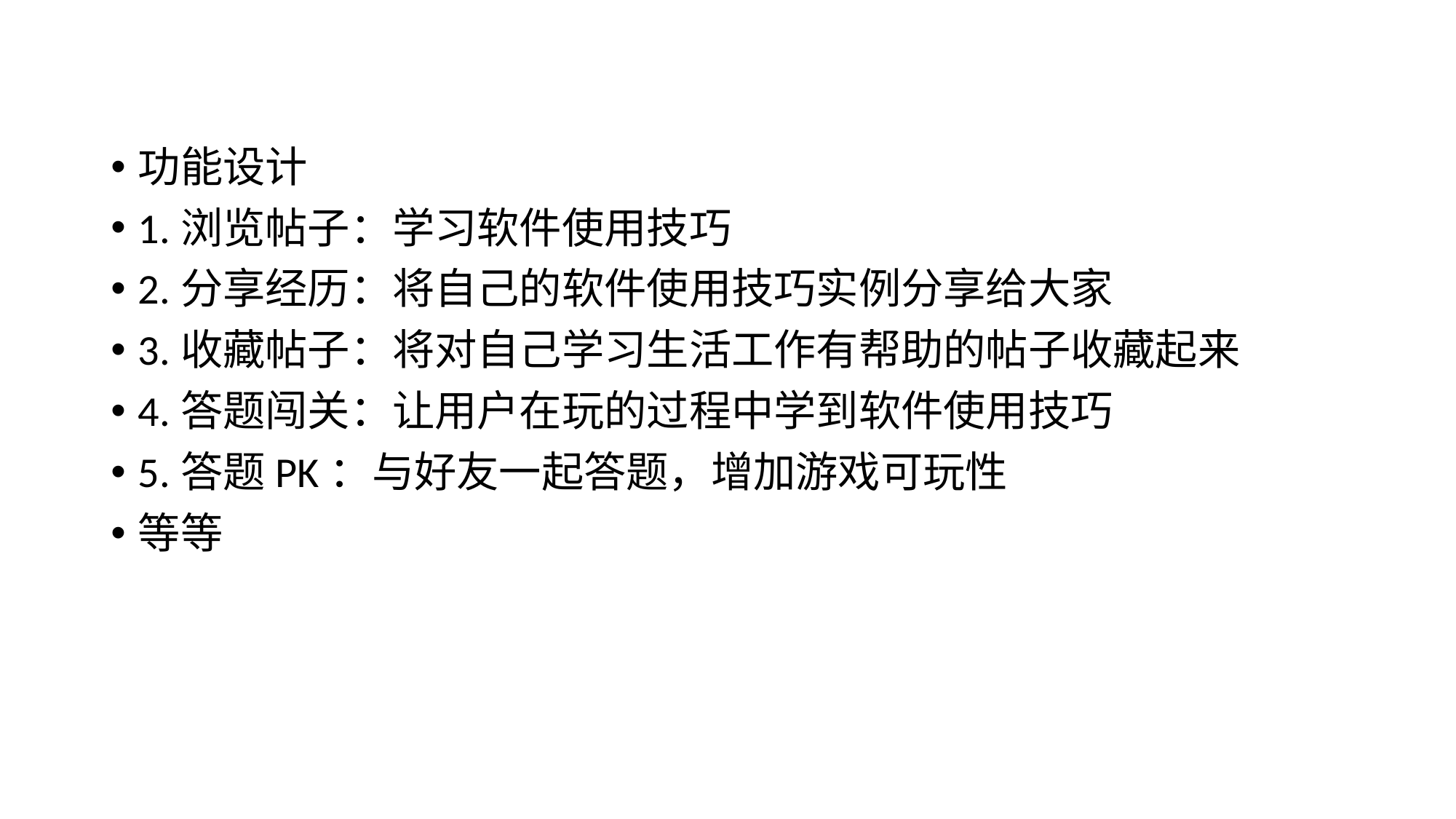

功能设计
1.浏览帖子：学习软件使用技巧
2.分享经历：将自己的软件使用技巧实例分享给大家
3.收藏帖子：将对自己学习生活工作有帮助的帖子收藏起来
4.答题闯关：让用户在玩的过程中学到软件使用技巧
5.答题PK：与好友一起答题，增加游戏可玩性
等等